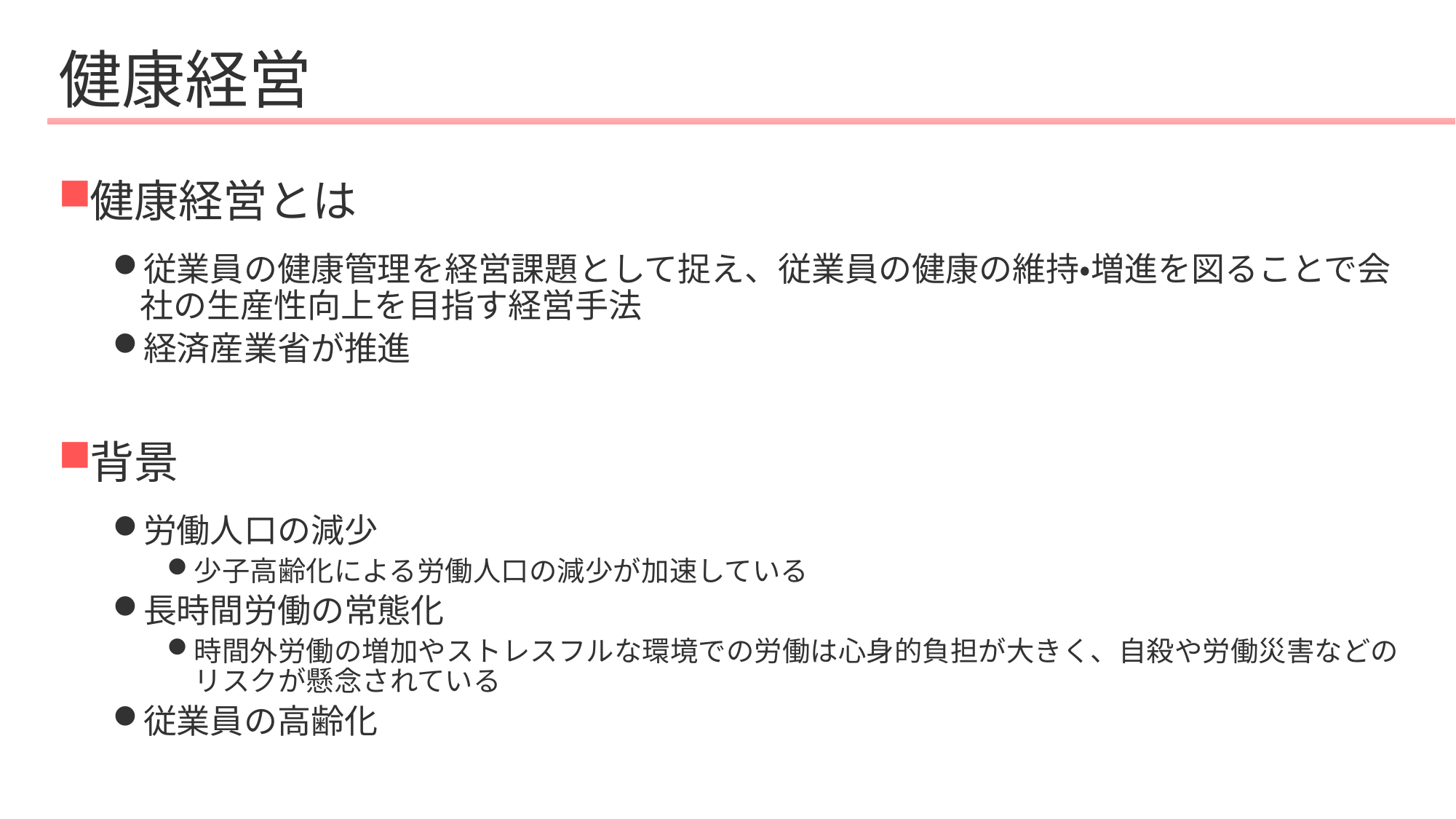

# 健康経営
健康経営とは
従業員の健康管理を経営課題として捉え、従業員の健康の維持・増進を図ることで会社の生産性向上を目指す経営手法
経済産業省が推進
背景
労働人口の減少
少子高齢化による労働人口の減少が加速している
長時間労働の常態化
時間外労働の増加やストレスフルな環境での労働は心身的負担が大きく、自殺や労働災害などのリスクが懸念されている
従業員の高齢化
89